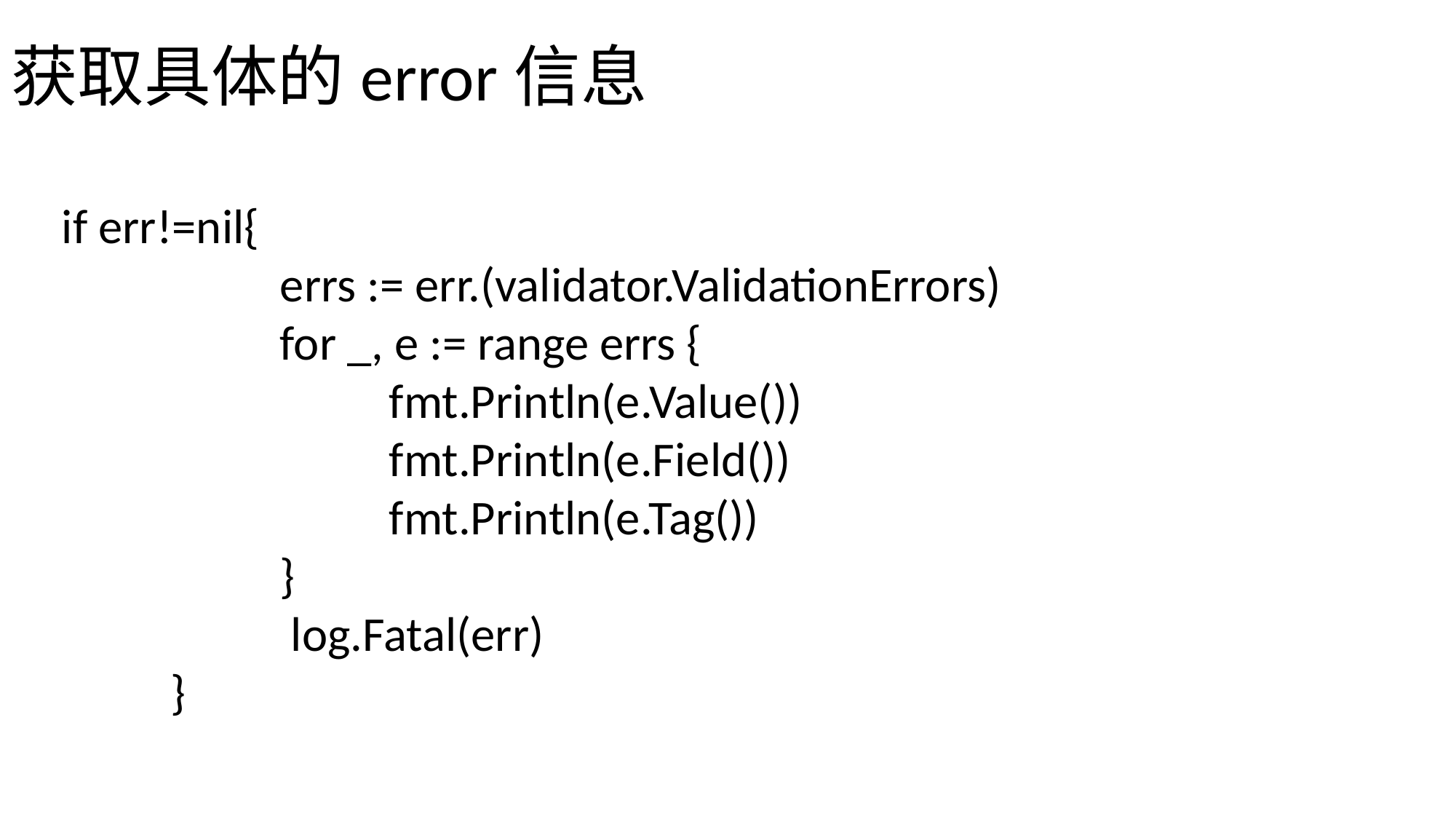

# 获取具体的error信息
if err!=nil{
		errs := err.(validator.ValidationErrors)
		for _, e := range errs {
			fmt.Println(e.Value())
			fmt.Println(e.Field())
			fmt.Println(e.Tag())
		}
		 log.Fatal(err)
	}